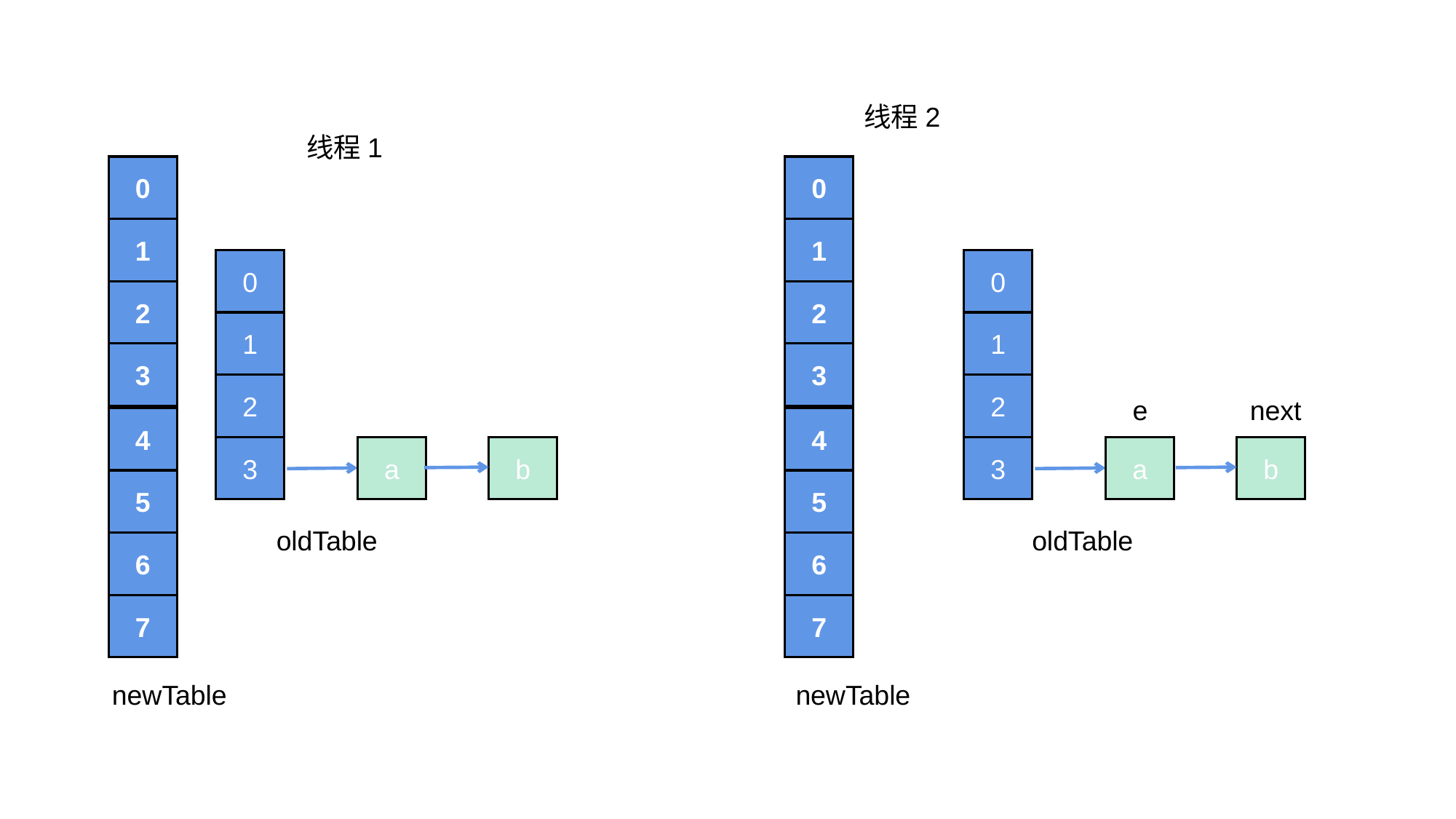

线程2
线程1
0
0
1
1
0
1
2
3
a
b
0
1
2
3
a
b
2
2
3
3
e
next
4
4
5
5
oldTable
oldTable
6
6
7
7
newTable
newTable